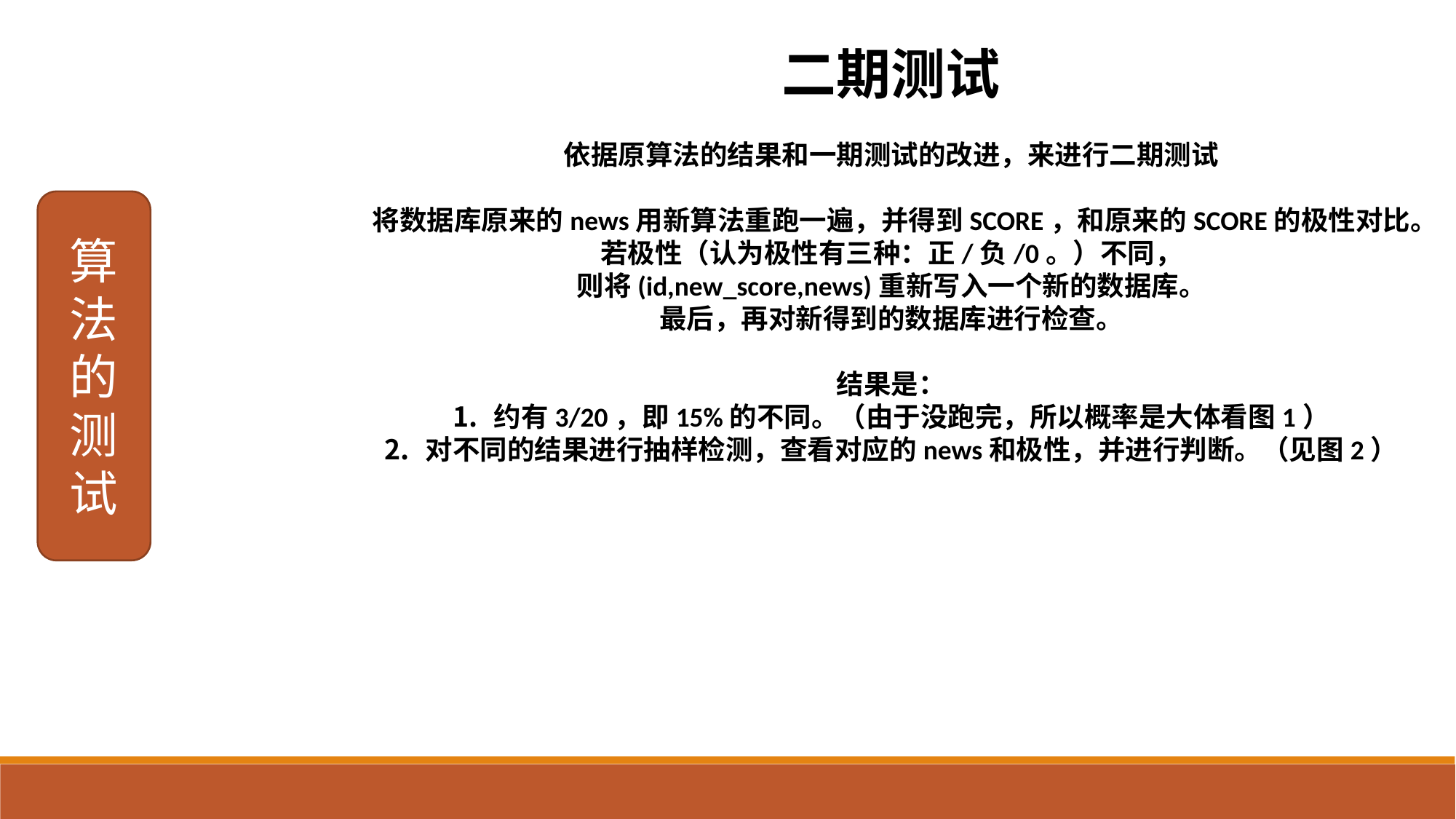

二期测试

依据原算法的结果和一期测试的改进，来进行二期测试

将数据库原来的news用新算法重跑一遍，并得到SCORE，和原来的SCORE的极性对比。
若极性（认为极性有三种：正/负/0。）不同，
则将(id,new_score,news)重新写入一个新的数据库。
最后，再对新得到的数据库进行检查。

结果是：
约有3/20，即15%的不同。（由于没跑完，所以概率是大体看图1）
对不同的结果进行抽样检测，查看对应的news和极性，并进行判断。（见图2）
算法的测试